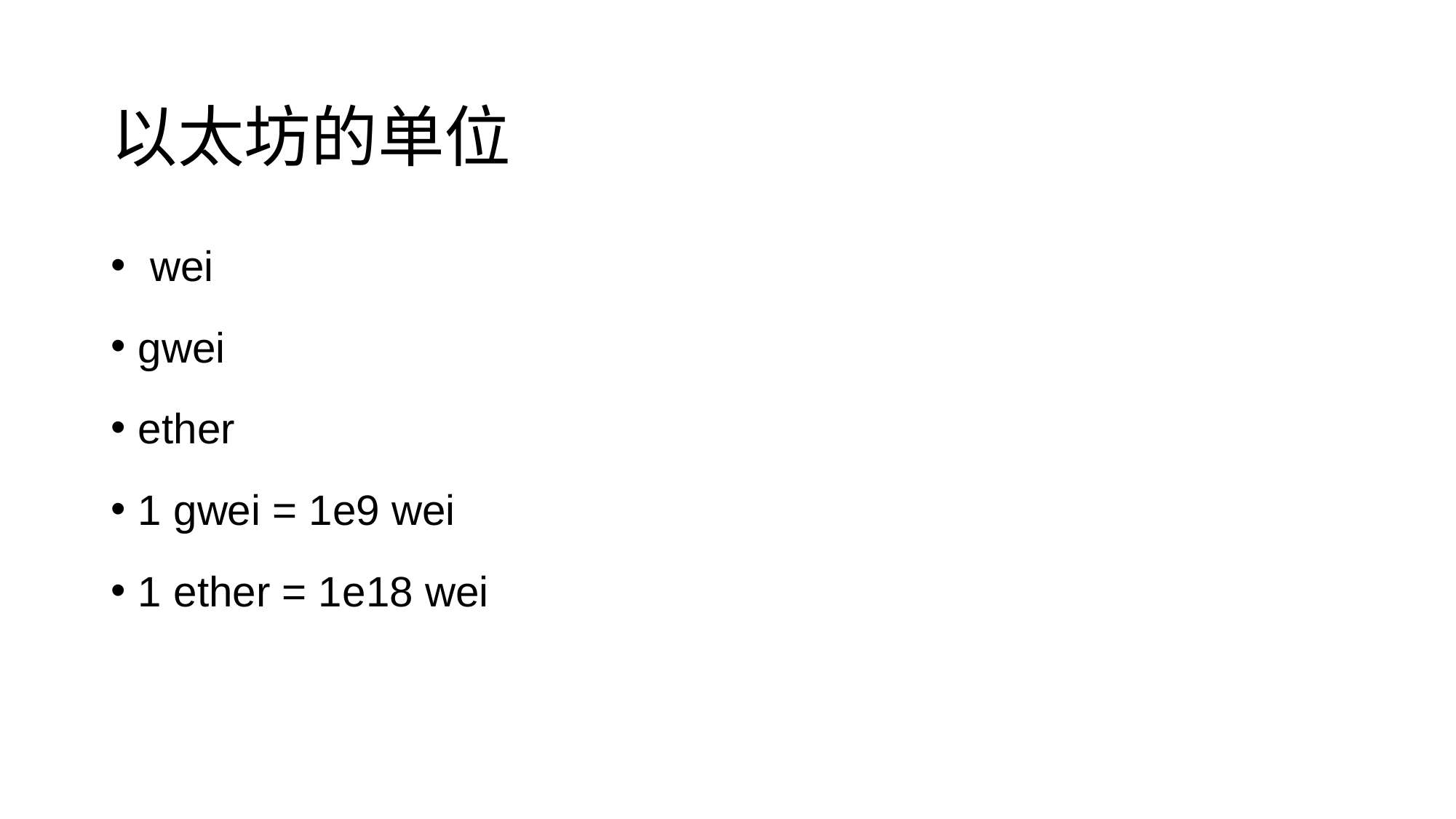

# 以太坊的单位
 wei
gwei
ether
1 gwei = 1e9 wei
1 ether = 1e18 wei